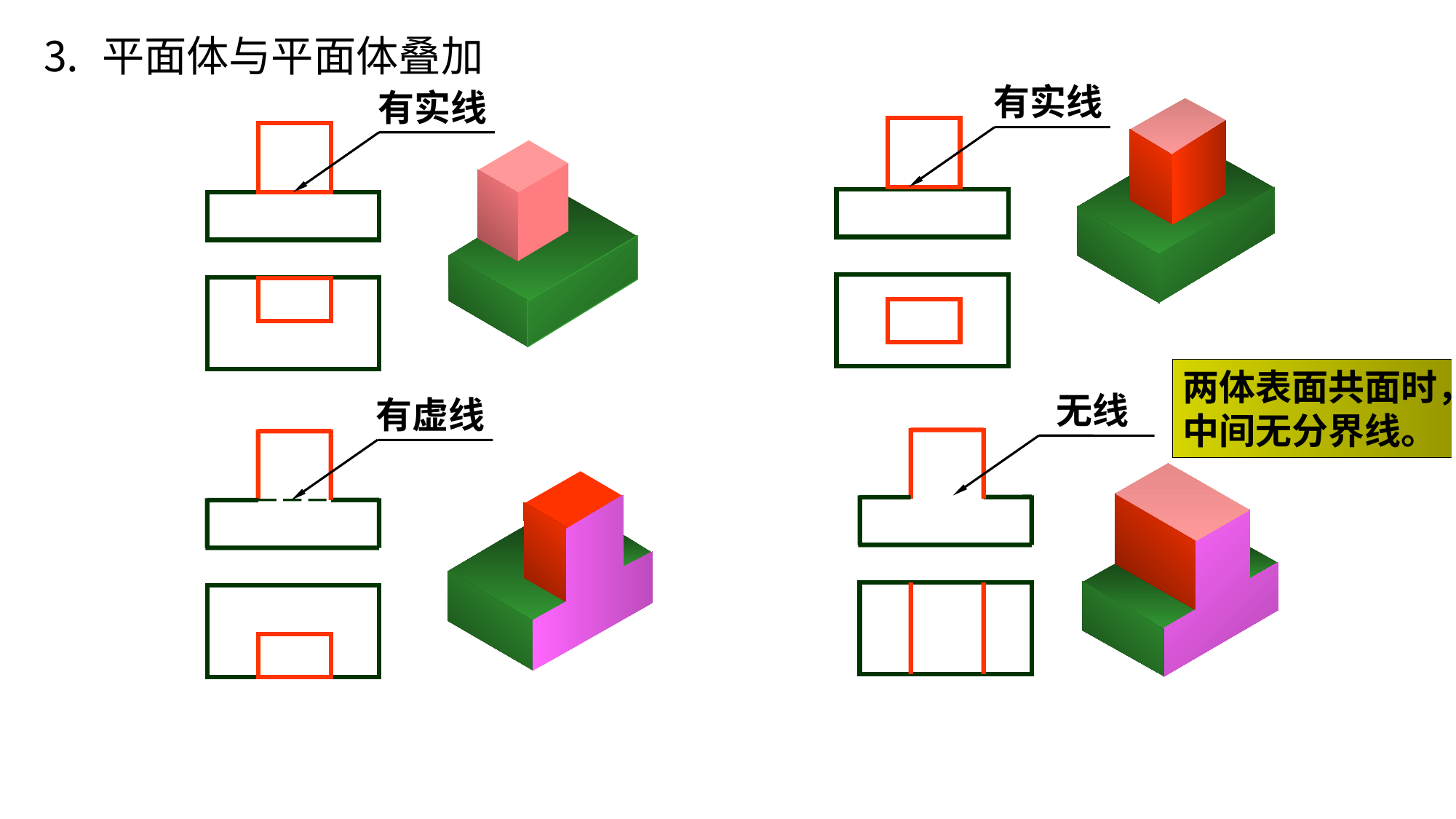

⒊ 平面体与平面体叠加
有实线

有实线

两体表面共面时，中间无分界线。
无线

有虚线